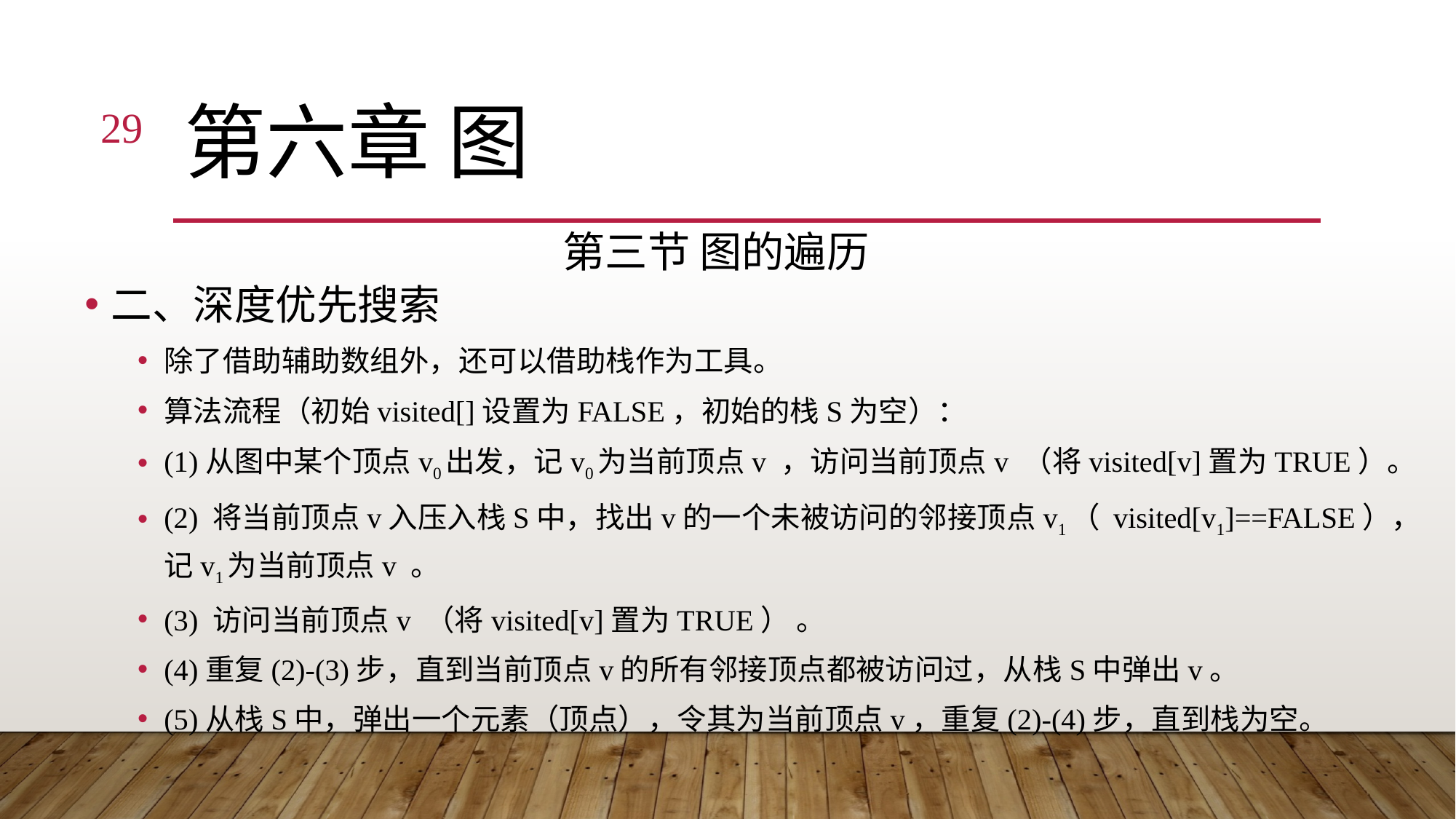

29
# 第六章 图
第三节 图的遍历
二、深度优先搜索
除了借助辅助数组外，还可以借助栈作为工具。
算法流程（初始visited[]设置为FALSE，初始的栈S为空）：
(1)从图中某个顶点v0出发，记v0为当前顶点v ，访问当前顶点v （将visited[v]置为TRUE）。
(2) 将当前顶点v入压入栈S中，找出v的一个未被访问的邻接顶点v1（ visited[v1]==FALSE），记v1为当前顶点v 。
(3) 访问当前顶点v （将visited[v]置为TRUE） 。
(4)重复(2)-(3)步，直到当前顶点v的所有邻接顶点都被访问过，从栈S中弹出v。
(5)从栈S中，弹出一个元素（顶点），令其为当前顶点v，重复(2)-(4)步，直到栈为空。